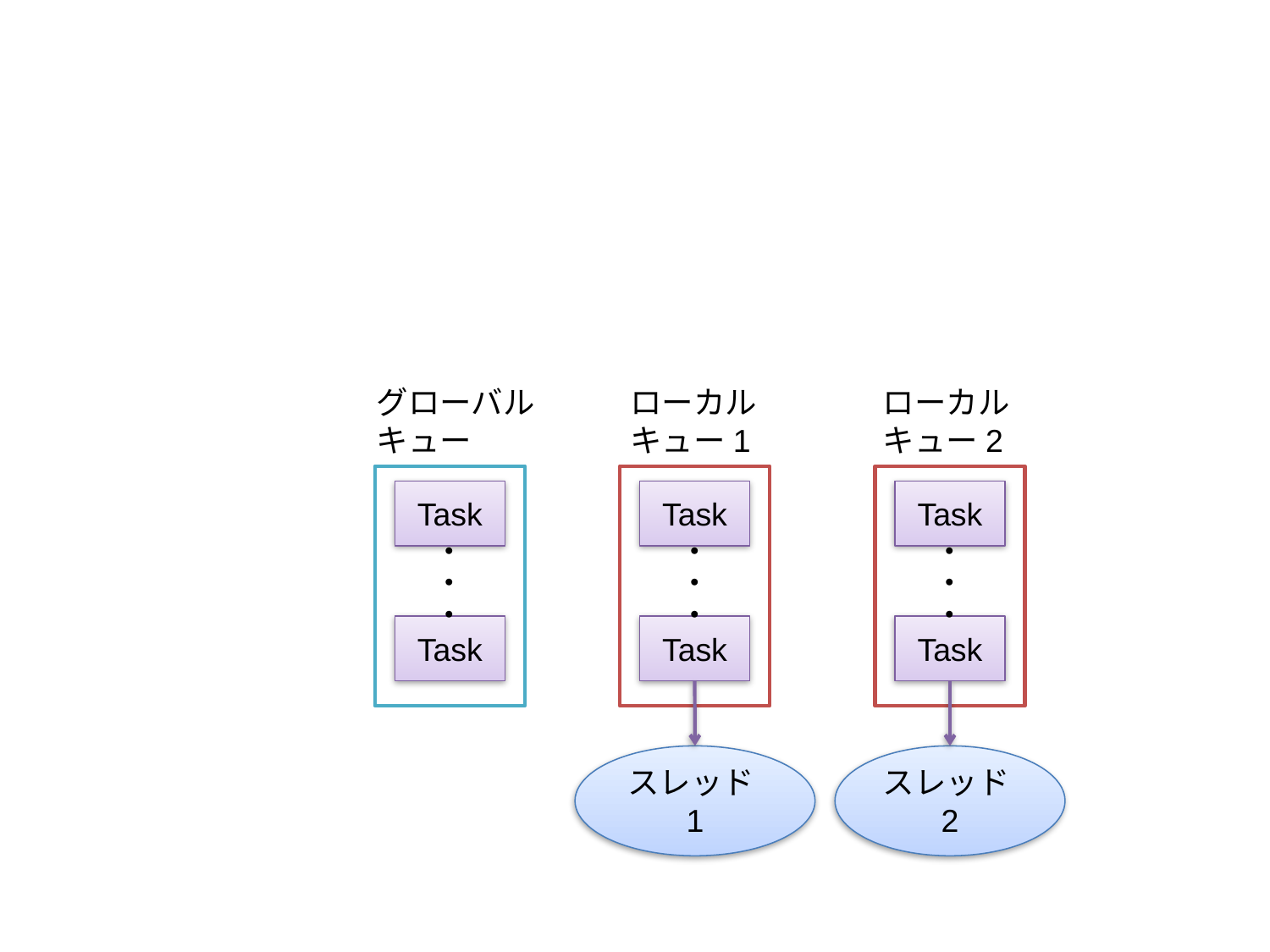

グローバル
キュー
ローカル
キュー1
ローカル
キュー2

Task
Task
Task
・・・
・・・
・・・
Task
Task
Task
スレッド1
スレッド2